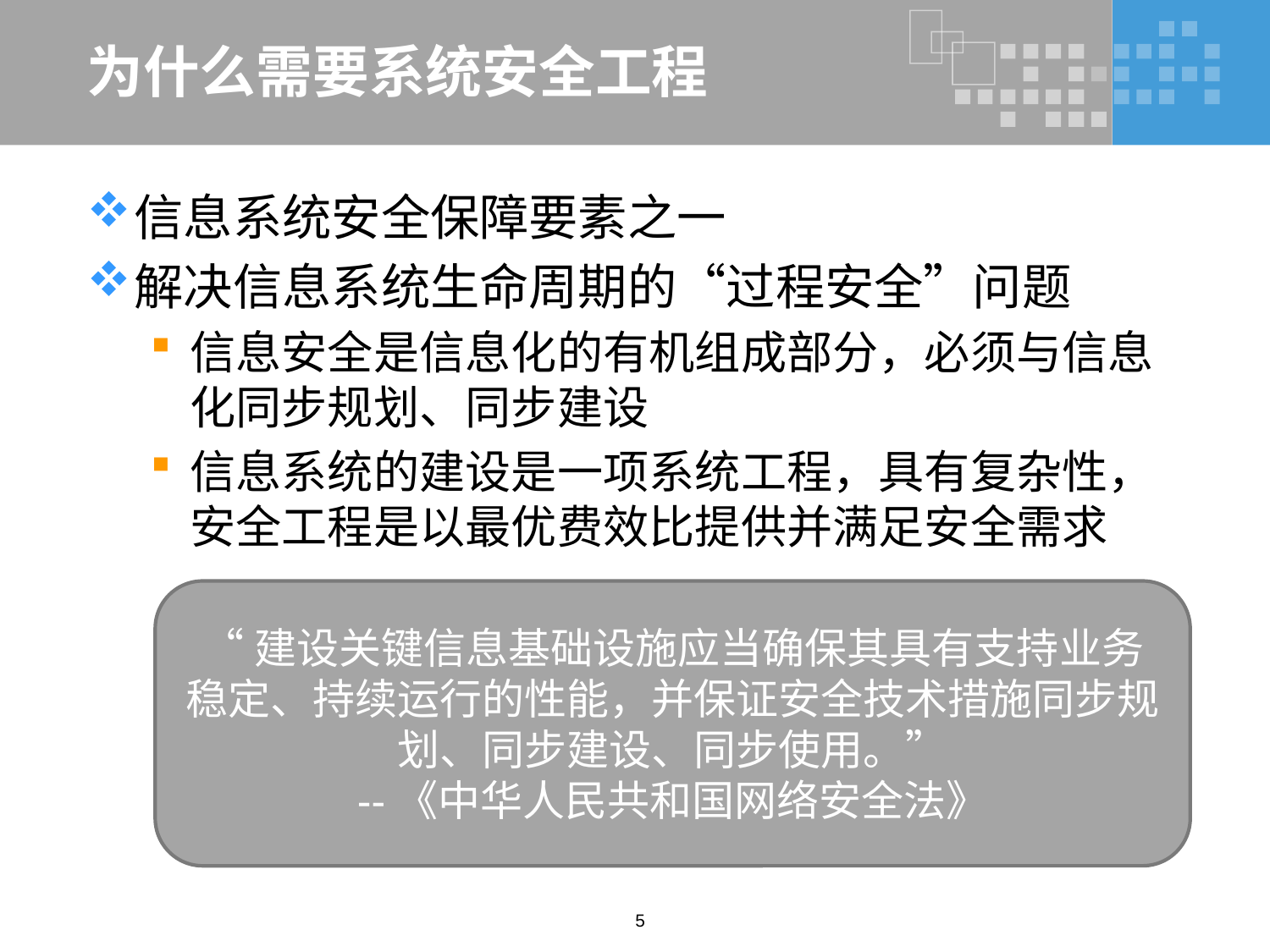

# 为什么需要系统安全工程
信息系统安全保障要素之一
解决信息系统生命周期的“过程安全”问题
信息安全是信息化的有机组成部分，必须与信息化同步规划、同步建设
信息系统的建设是一项系统工程，具有复杂性，安全工程是以最优费效比提供并满足安全需求

“建设关键信息基础设施应当确保其具有支持业务稳定、持续运行的性能，并保证安全技术措施同步规划、同步建设、同步使用。”
--《中华人民共和国网络安全法》
5